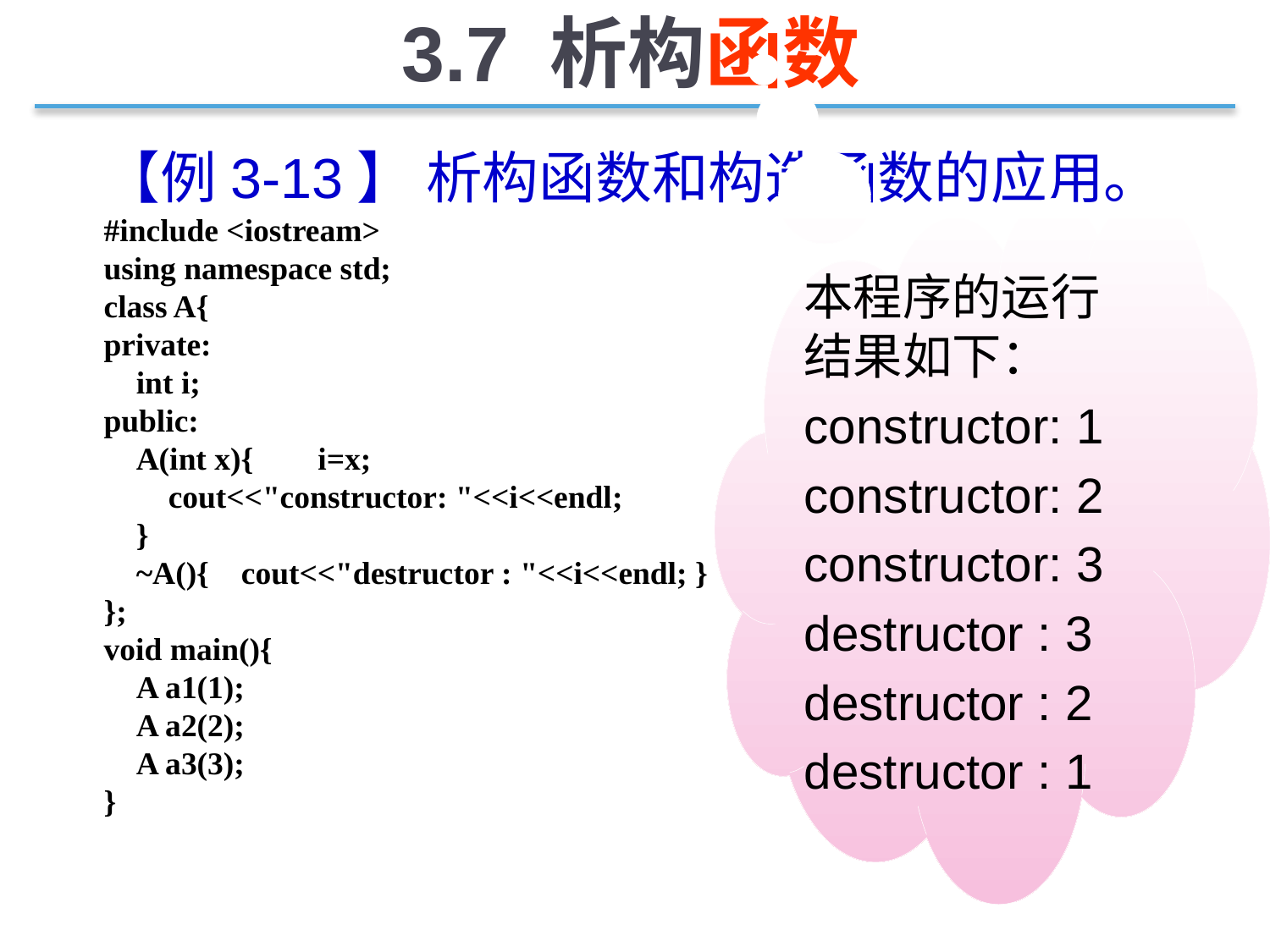

3.7 析构函数
【例3-13】 析构函数和构造函数的应用。
#include <iostream>
using namespace std;
class A{
private:
    int i;
public:
    A(int x){        i=x;
        cout<<"constructor: "<<i<<endl;
    }
    ~A(){    cout<<"destructor : "<<i<<endl; }
};
void main(){
    A a1(1);
    A a2(2);
    A a3(3);
}
本程序的运行结果如下：
constructor: 1
constructor: 2
constructor: 3
destructor : 3
destructor : 2
destructor : 1